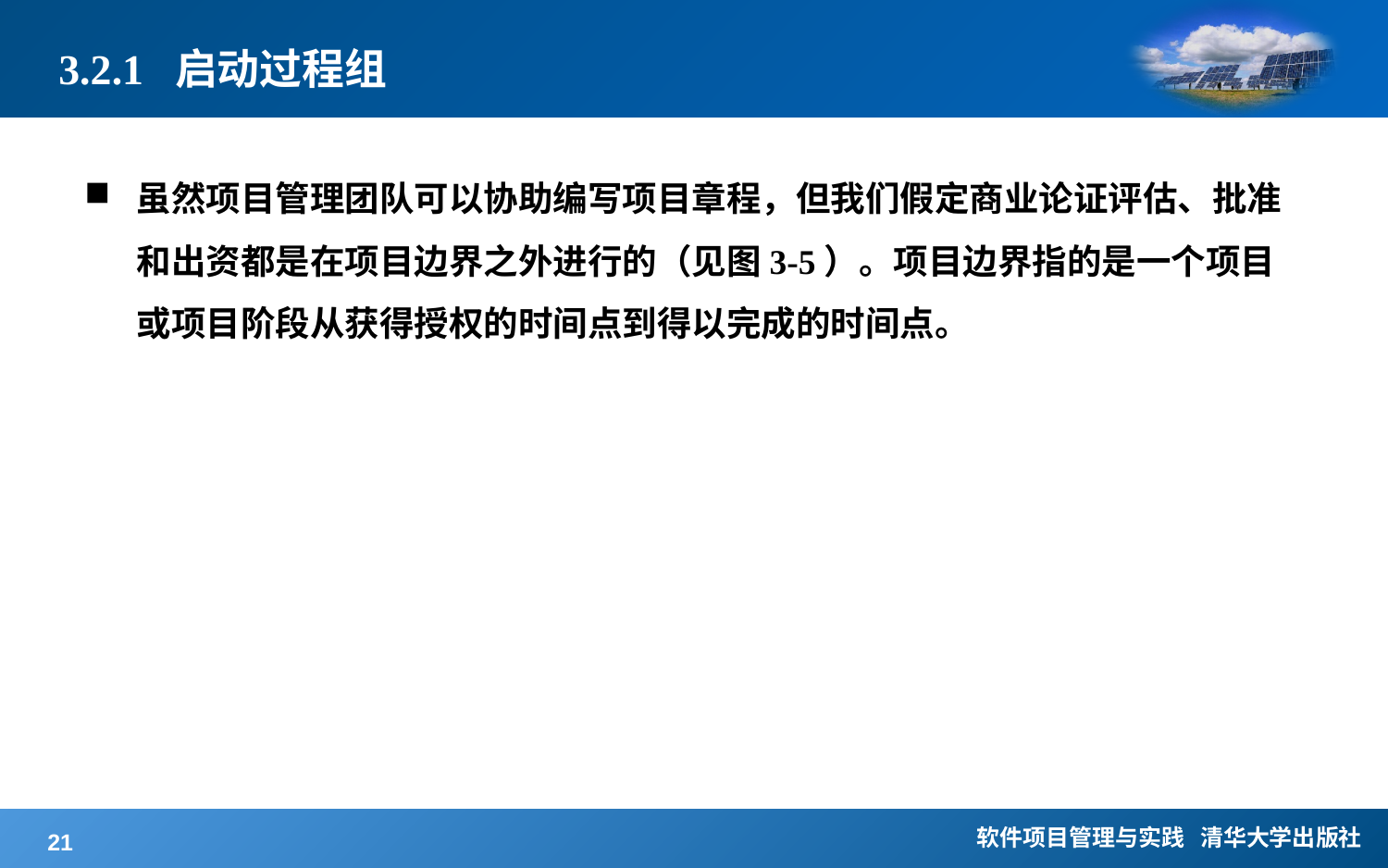

# 3.2.1  启动过程组
虽然项目管理团队可以协助编写项目章程，但我们假定商业论证评估、批准和出资都是在项目边界之外进行的（见图3-5）。项目边界指的是一个项目或项目阶段从获得授权的时间点到得以完成的时间点。